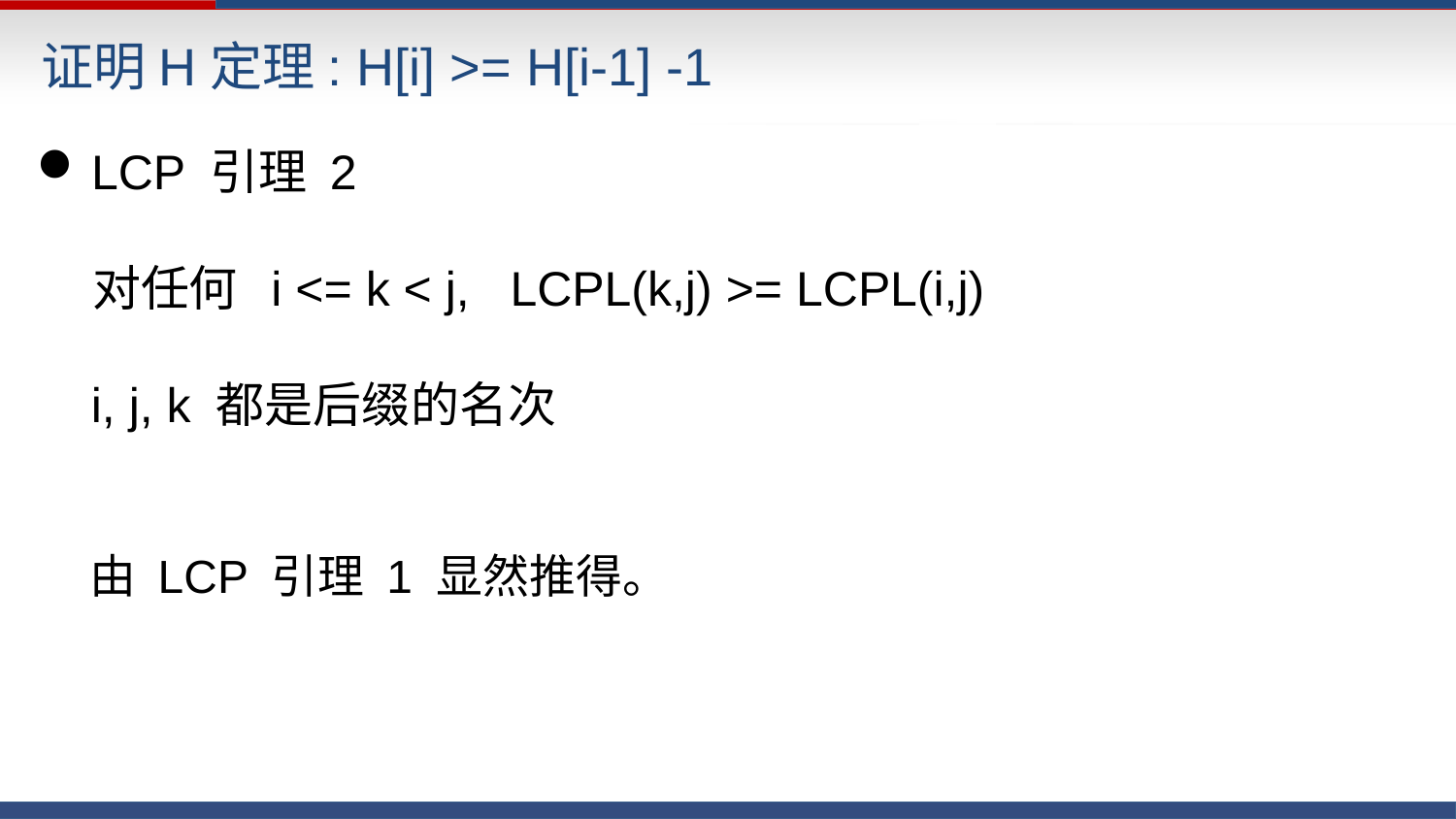

证明H定理: H[i] >= H[i-1] -1
LCP 引理 2

    对任何  i <= k < j,   LCPL(k,j) >= LCPL(i,j)

    i, j, k 都是后缀的名次

    由 LCP 引理 1 显然推得。